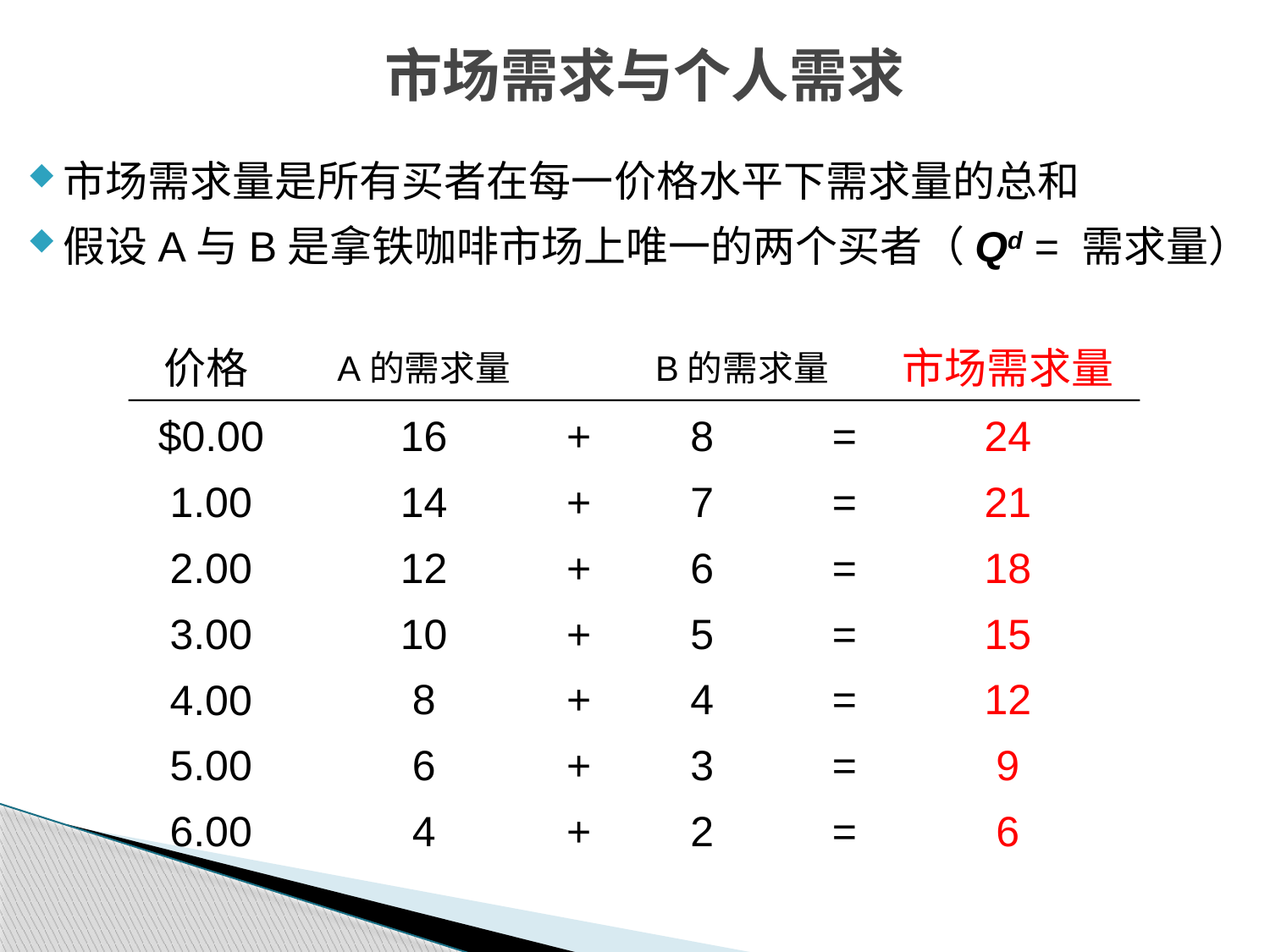

市场需求与个人需求
市场需求量是所有买者在每一价格水平下需求量的总和
假设A与B是拿铁咖啡市场上唯一的两个买者（Qd = 需求量）

A的需求量
16
14
12
10
8
6
4

B的需求量
8
7
6
5
4
3
2

市场需求量

价格
$0.00
1.00
2.00
3.00
4.00
5.00
6.00

+
=
24

+
=
21

+
=
18

+
=
15
+
=
12
+
=
9
+
=
6